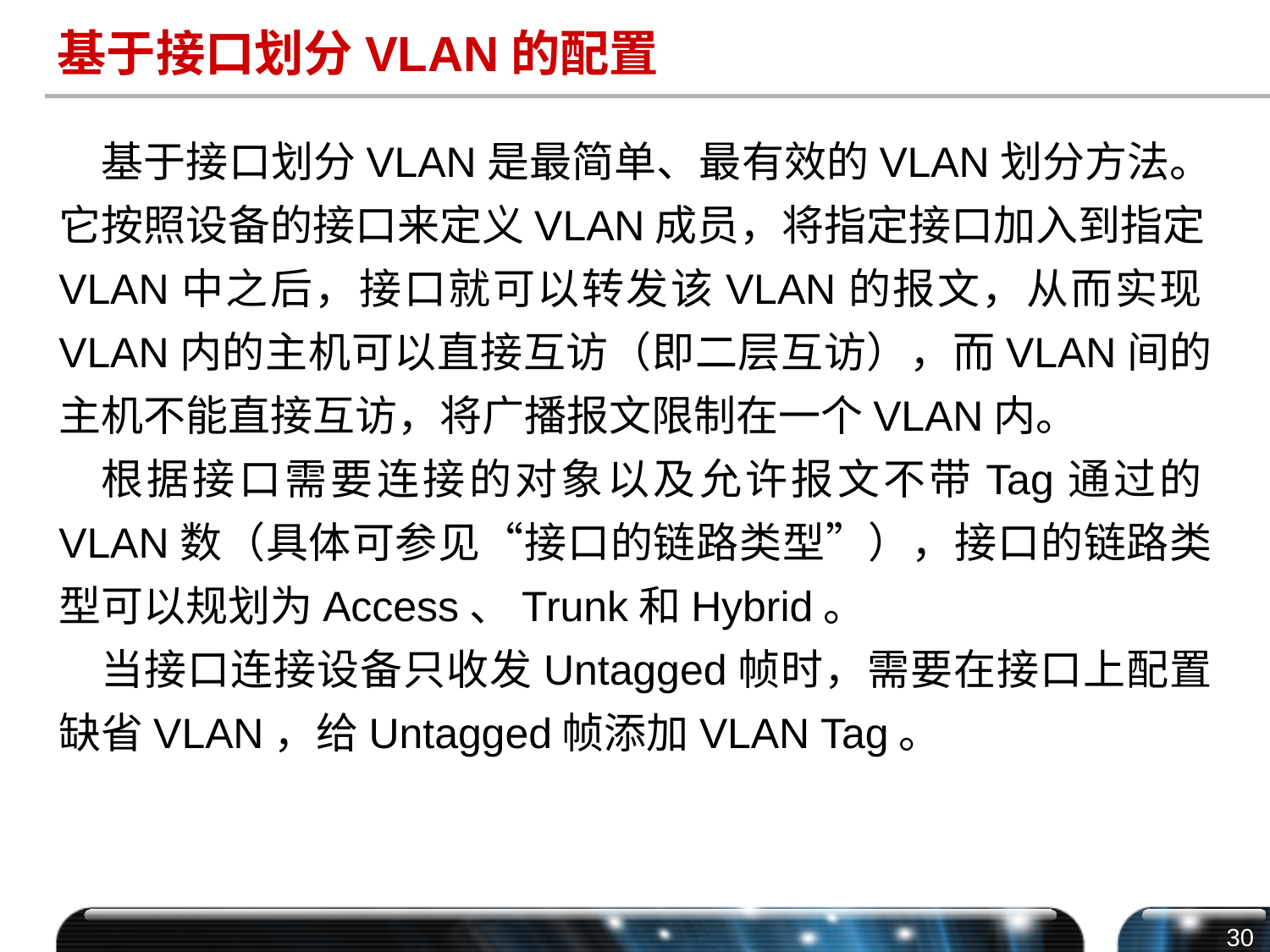

# 基于接口划分VLAN的配置
基于接口划分VLAN是最简单、最有效的VLAN划分方法。它按照设备的接口来定义VLAN成员，将指定接口加入到指定VLAN中之后，接口就可以转发该VLAN的报文，从而实现VLAN内的主机可以直接互访（即二层互访），而VLAN间的主机不能直接互访，将广播报文限制在一个VLAN内。
根据接口需要连接的对象以及允许报文不带Tag通过的VLAN数（具体可参见“接口的链路类型”），接口的链路类型可以规划为Access、Trunk和Hybrid。
当接口连接设备只收发Untagged帧时，需要在接口上配置缺省VLAN，给Untagged帧添加VLAN Tag。